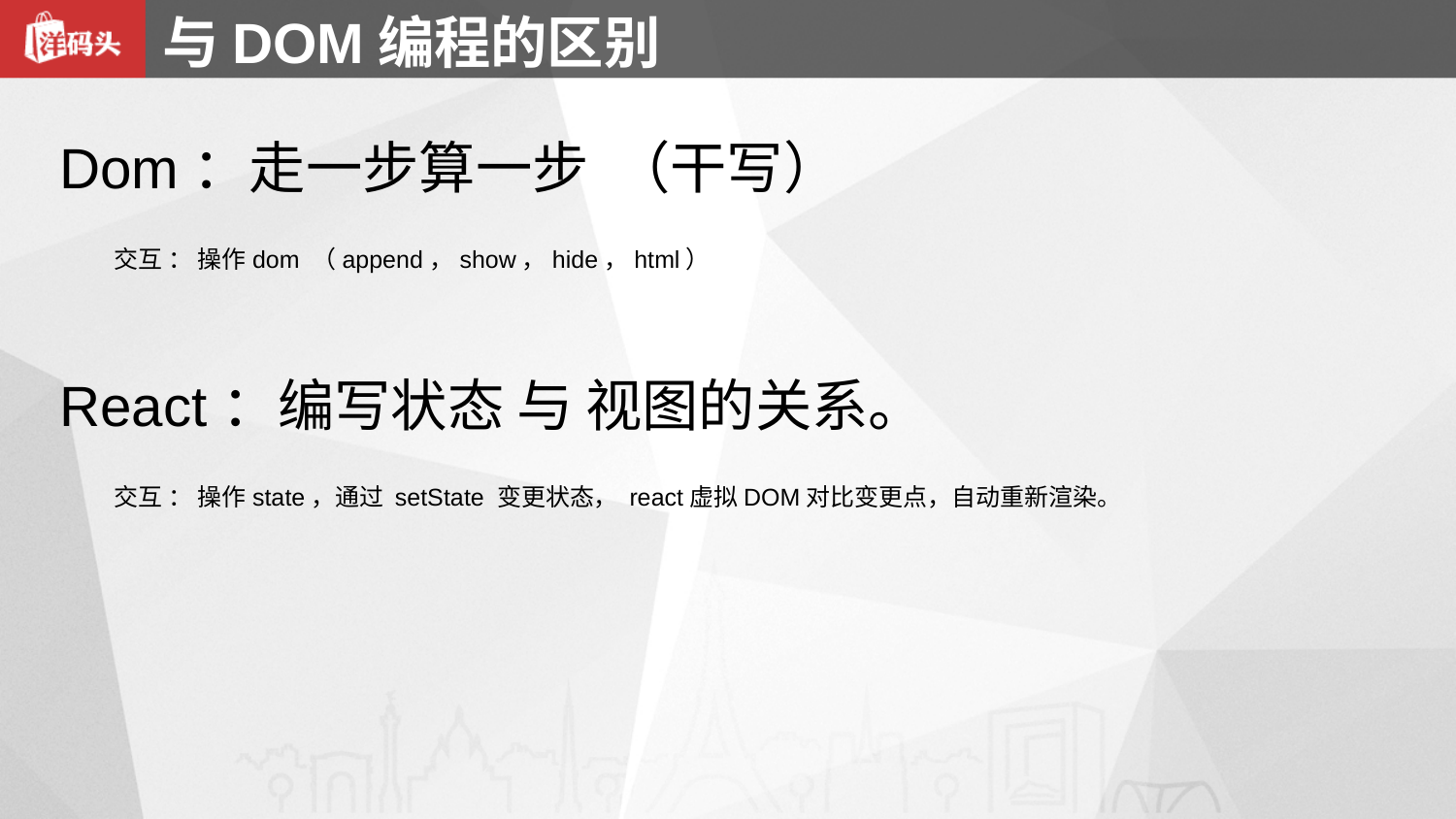

# 与DOM编程的区别
Dom：走一步算一步  （干写）
 	交互 ： 操作dom （append，show，hide，html）

React：编写状态 与 视图的关系。
	交互 ： 操作state，通过 setState 变更状态， react虚拟DOM对比变更点，自动重新渲染。